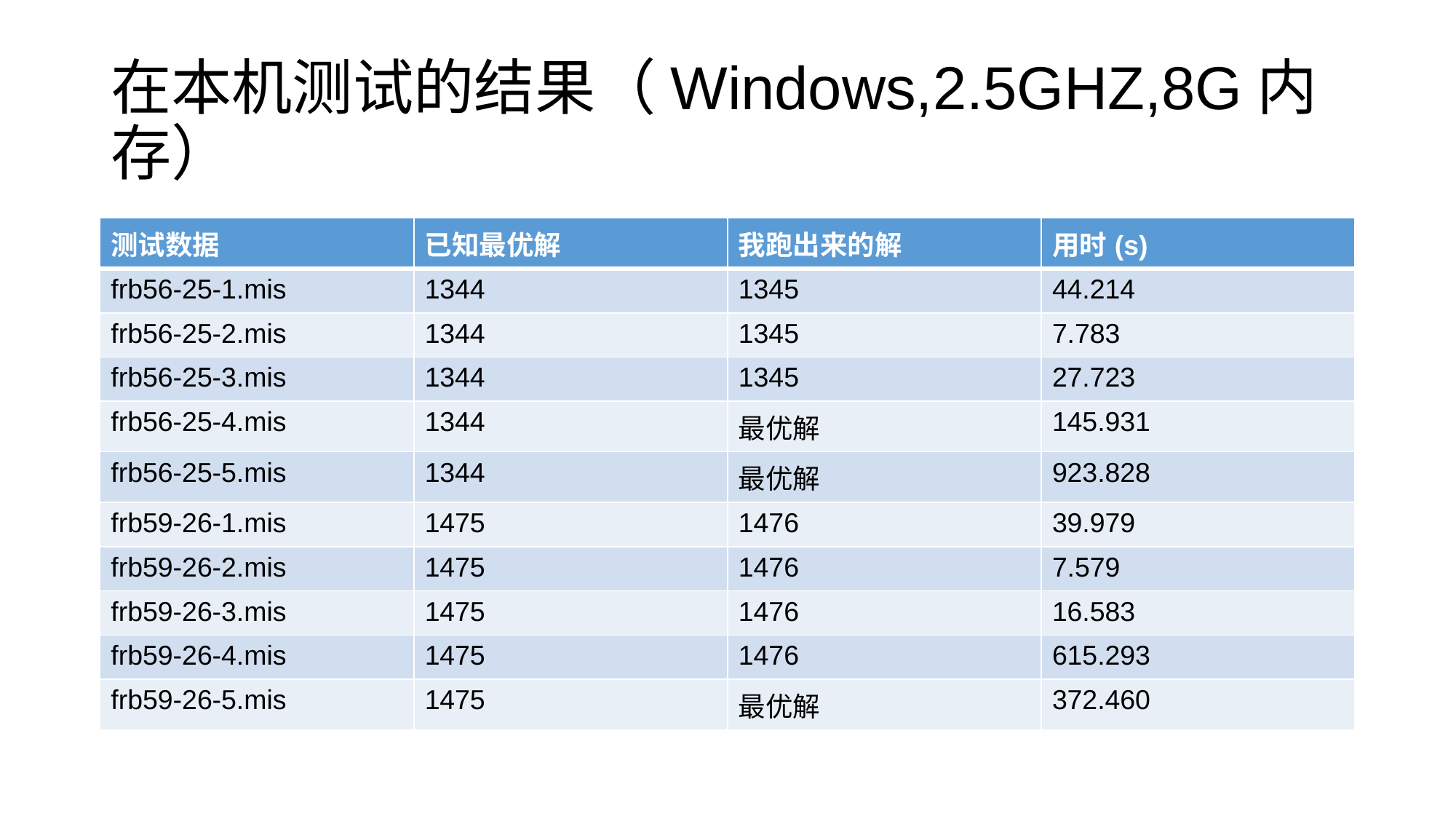

# 在本机测试的结果（Windows,2.5GHZ,8G内存）
| 测试数据 | 已知最优解 | 我跑出来的解 | 用时(s) |
| --- | --- | --- | --- |
| frb56-25-1.mis | 1344 | 1345 | 44.214 |
| frb56-25-2.mis | 1344 | 1345 | 7.783 |
| frb56-25-3.mis | 1344 | 1345 | 27.723 |
| frb56-25-4.mis | 1344 | 最优解 | 145.931 |
| frb56-25-5.mis | 1344 | 最优解 | 923.828 |
| frb59-26-1.mis | 1475 | 1476 | 39.979 |
| frb59-26-2.mis | 1475 | 1476 | 7.579 |
| frb59-26-3.mis | 1475 | 1476 | 16.583 |
| frb59-26-4.mis | 1475 | 1476 | 615.293 |
| frb59-26-5.mis | 1475 | 最优解 | 372.460 |